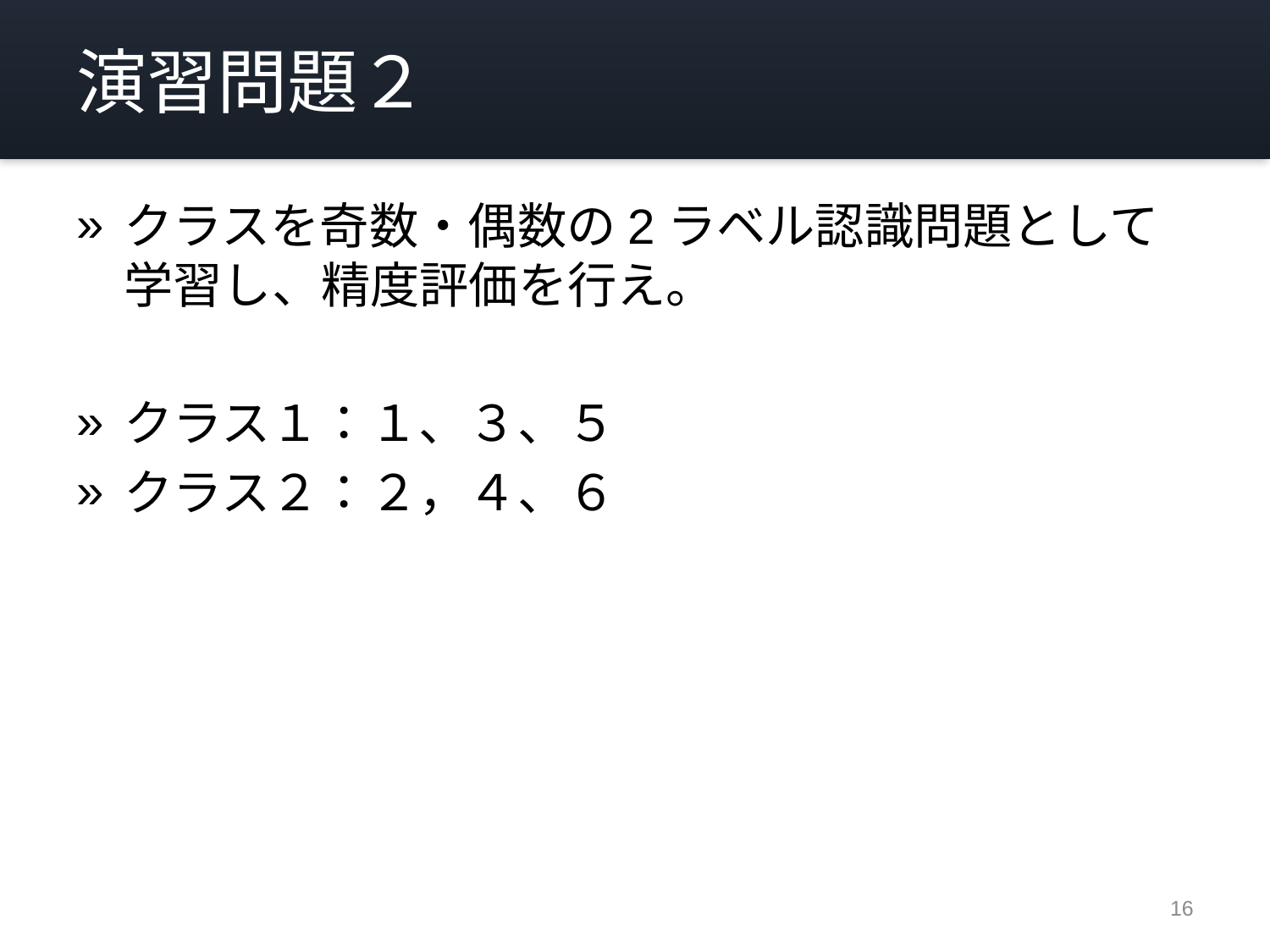

# 演習問題２
クラスを奇数・偶数の2ラベル認識問題として学習し、精度評価を行え。

クラス１：１、３、５
クラス２：２，４、６
16